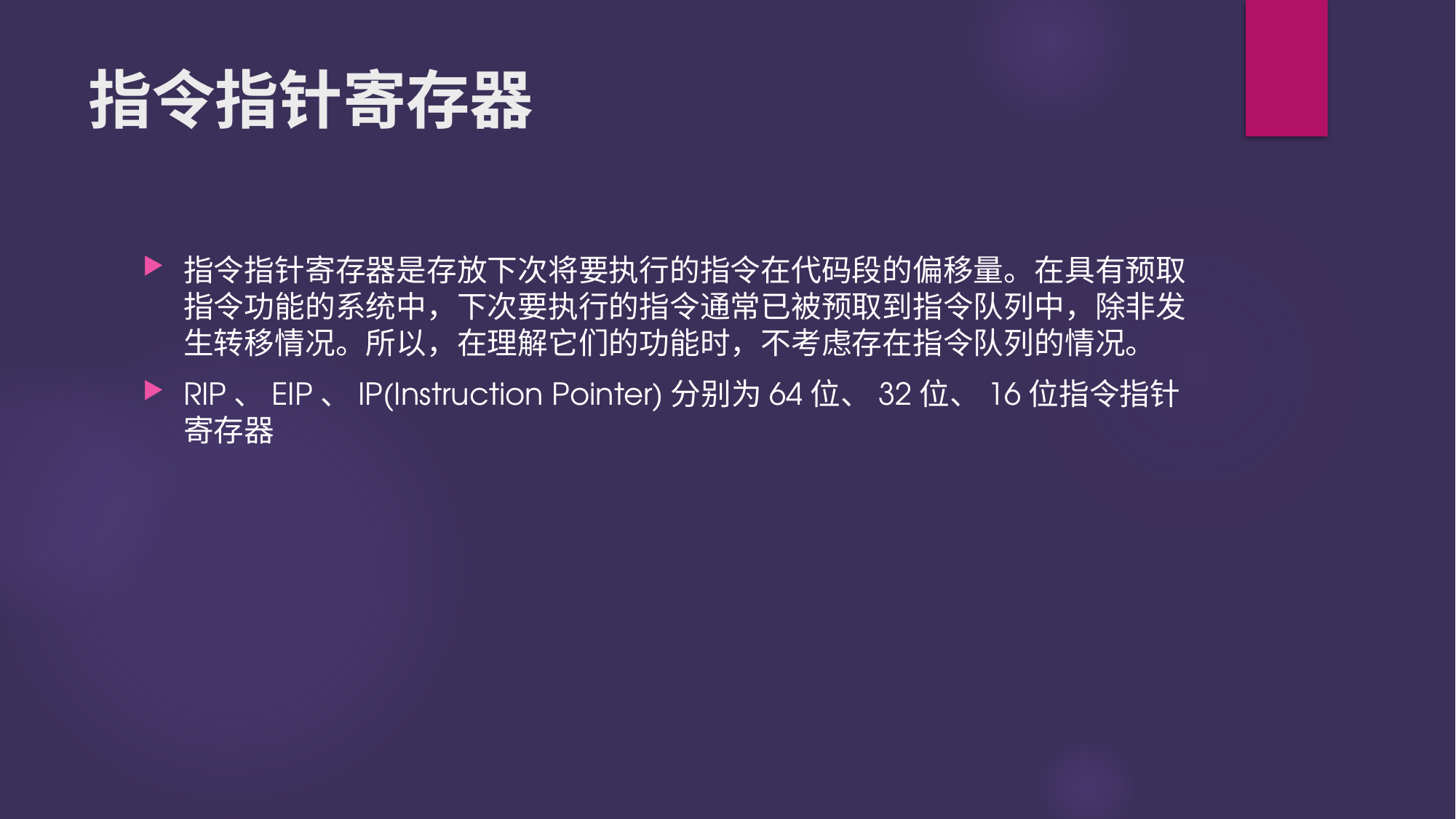

# 指令指针寄存器
指令指针寄存器是存放下次将要执行的指令在代码段的偏移量。在具有预取指令功能的系统中，下次要执行的指令通常已被预取到指令队列中，除非发生转移情况。所以，在理解它们的功能时，不考虑存在指令队列的情况。
RIP、EIP、IP(Instruction Pointer)分别为64位、32位、16位指令指针寄存器